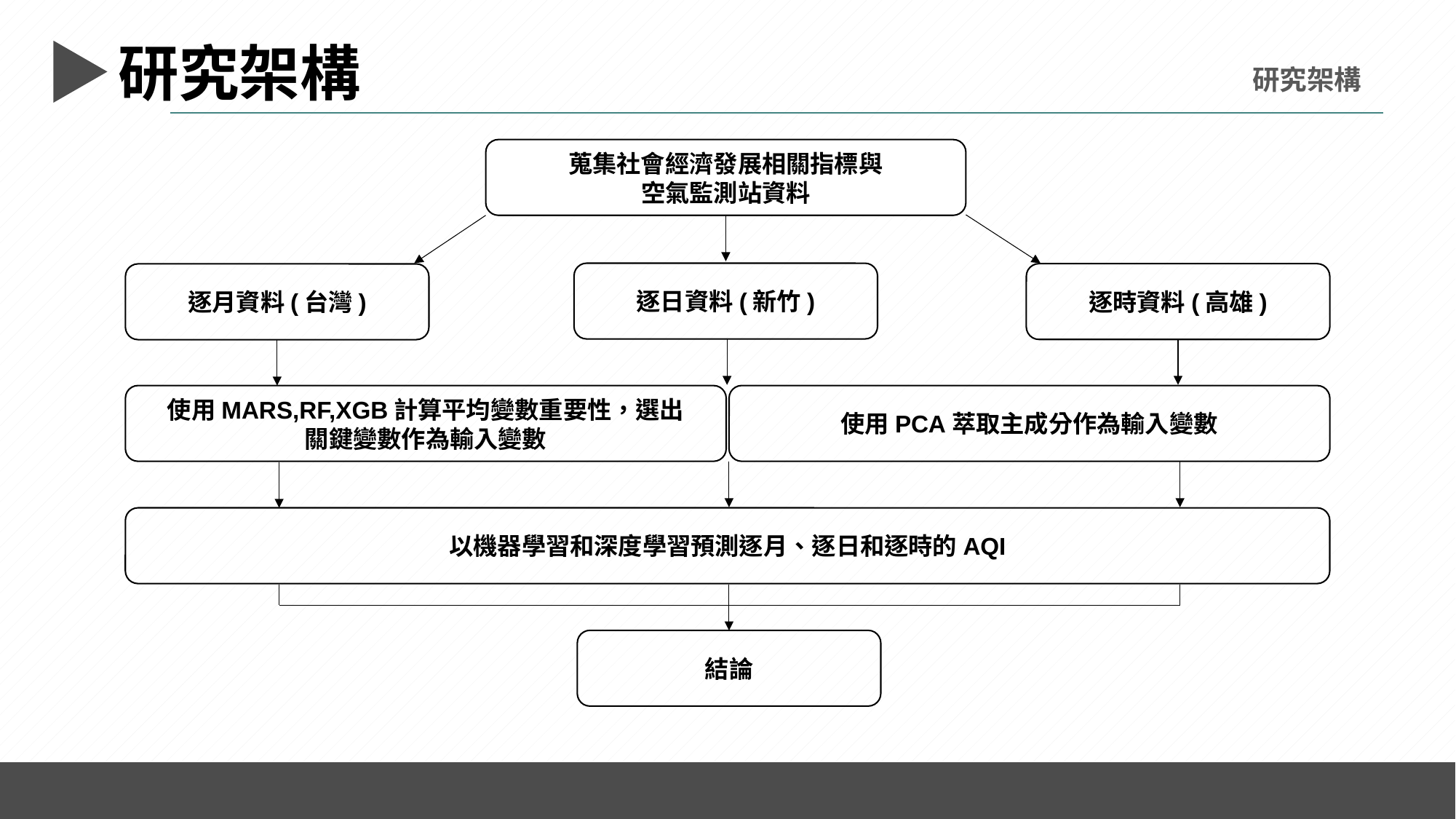

研究架構

研究架構
蒐集社會經濟發展相關指標與
空氣監測站資料
逐日資料(新竹)
逐時資料(高雄)
逐月資料(台灣)
使用MARS,RF,XGB計算平均變數重要性，選出
關鍵變數作為輸入變數
使用PCA萃取主成分作為輸入變數
以機器學習和深度學習預測逐月、逐日和逐時的AQI
結論

9